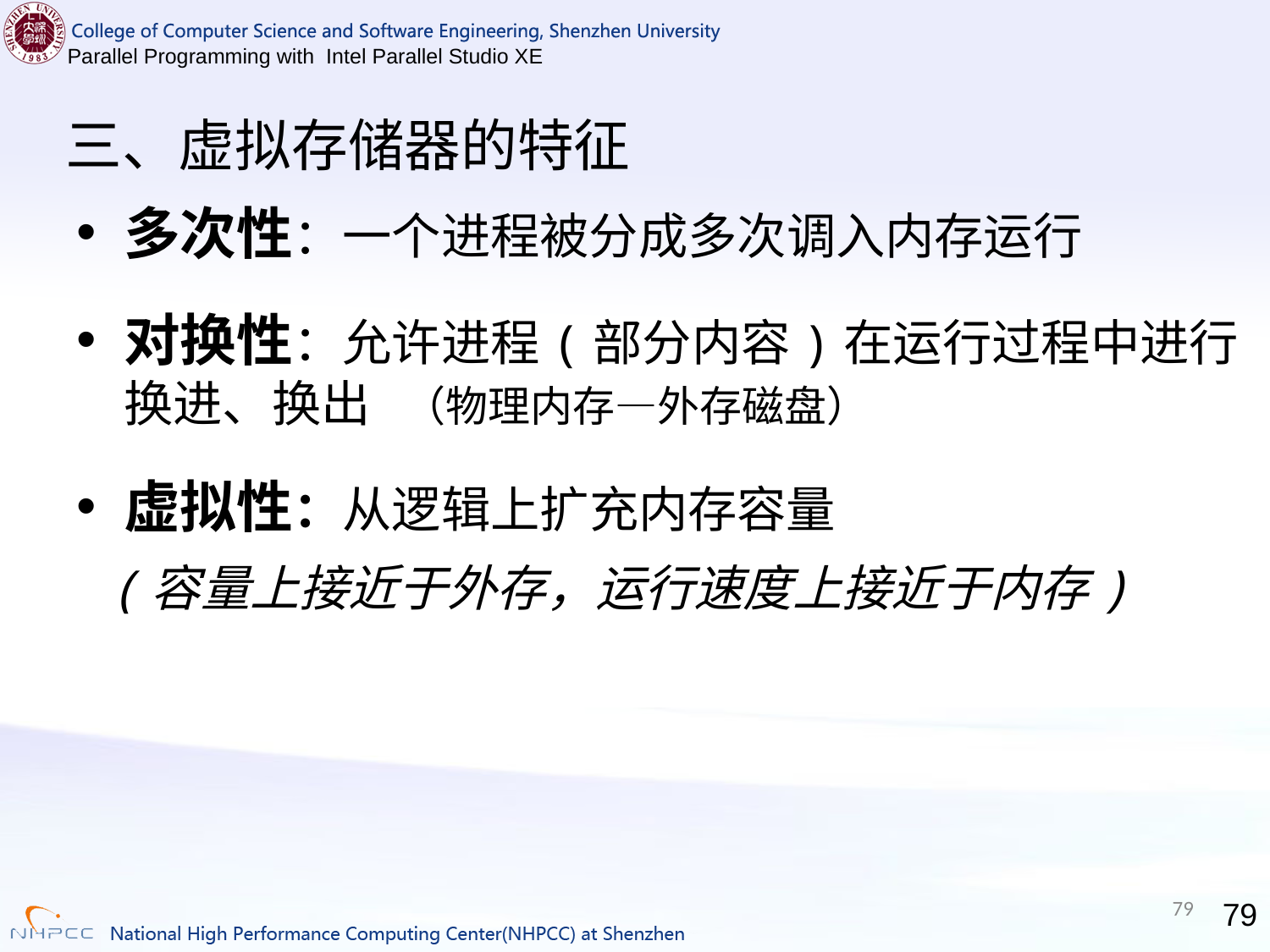

# 三、虚拟存储器的特征
多次性：一个进程被分成多次调入内存运行
对换性：允许进程(部分内容)在运行过程中进行换进、换出   （物理内存—外存磁盘）
虚拟性：从逻辑上扩充内存容量
 (容量上接近于外存，运行速度上接近于内存)
79
79